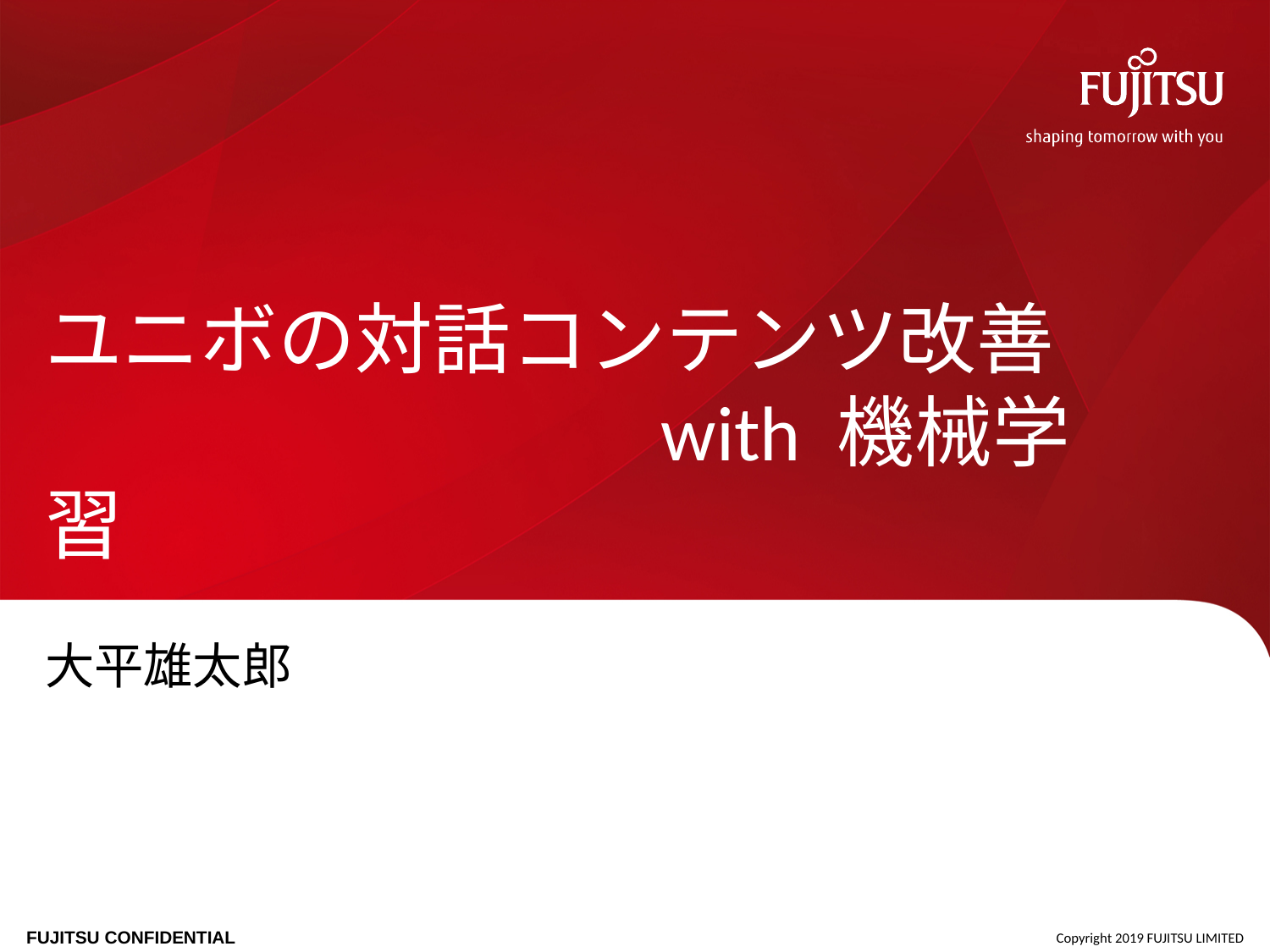

# ユニボの対話コンテンツ改善 with 機械学習
大平雄太郎
1
Copyright 2019 FUJITSU LIMITED